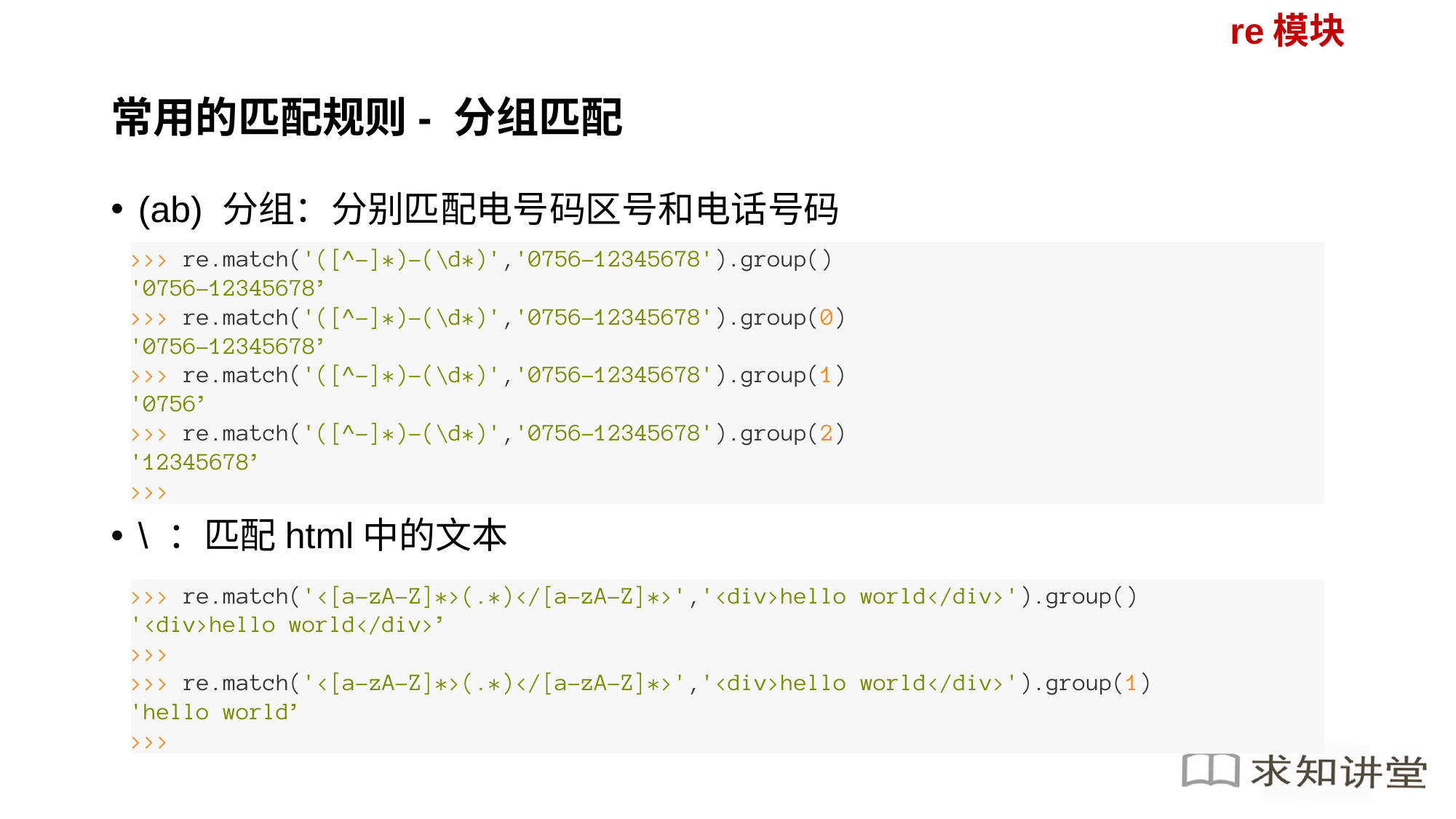

re模块
# 常用的匹配规则- 分组匹配
(ab) 分组：分别匹配电号码区号和电话号码

\ ：匹配html中的文本

>>> re.match('([^-]*)-(\d*)','0756-12345678').group()
'0756-12345678’
>>> re.match('([^-]*)-(\d*)','0756-12345678').group(0)
'0756-12345678’
>>> re.match('([^-]*)-(\d*)','0756-12345678').group(1)
'0756’
>>> re.match('([^-]*)-(\d*)','0756-12345678').group(2)
'12345678’
>>>
>>> re.match('<[a-zA-Z]*>(.*)</[a-zA-Z]*>','<div>hello world</div>').group()
'<div>hello world</div>’
>>>
>>> re.match('<[a-zA-Z]*>(.*)</[a-zA-Z]*>','<div>hello world</div>').group(1)
'hello world’
>>>